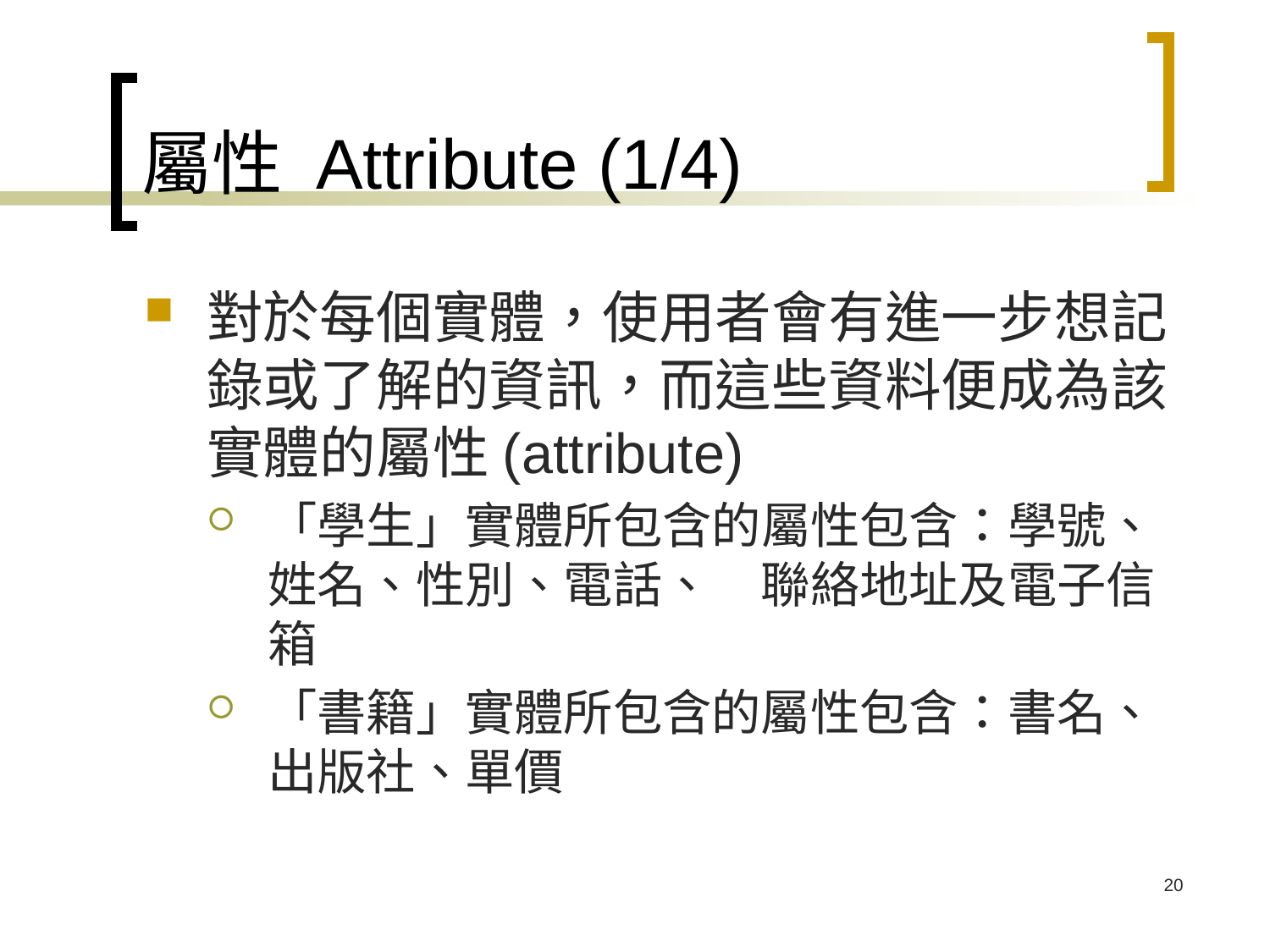

# 屬性 Attribute (1/4)
對於每個實體，使用者會有進一步想記錄或了解的資訊，而這些資料便成為該實體的屬性(attribute)
「學生」實體所包含的屬性包含：學號、姓名、性別、電話、　聯絡地址及電子信箱
「書籍」實體所包含的屬性包含：書名、出版社、單價
20